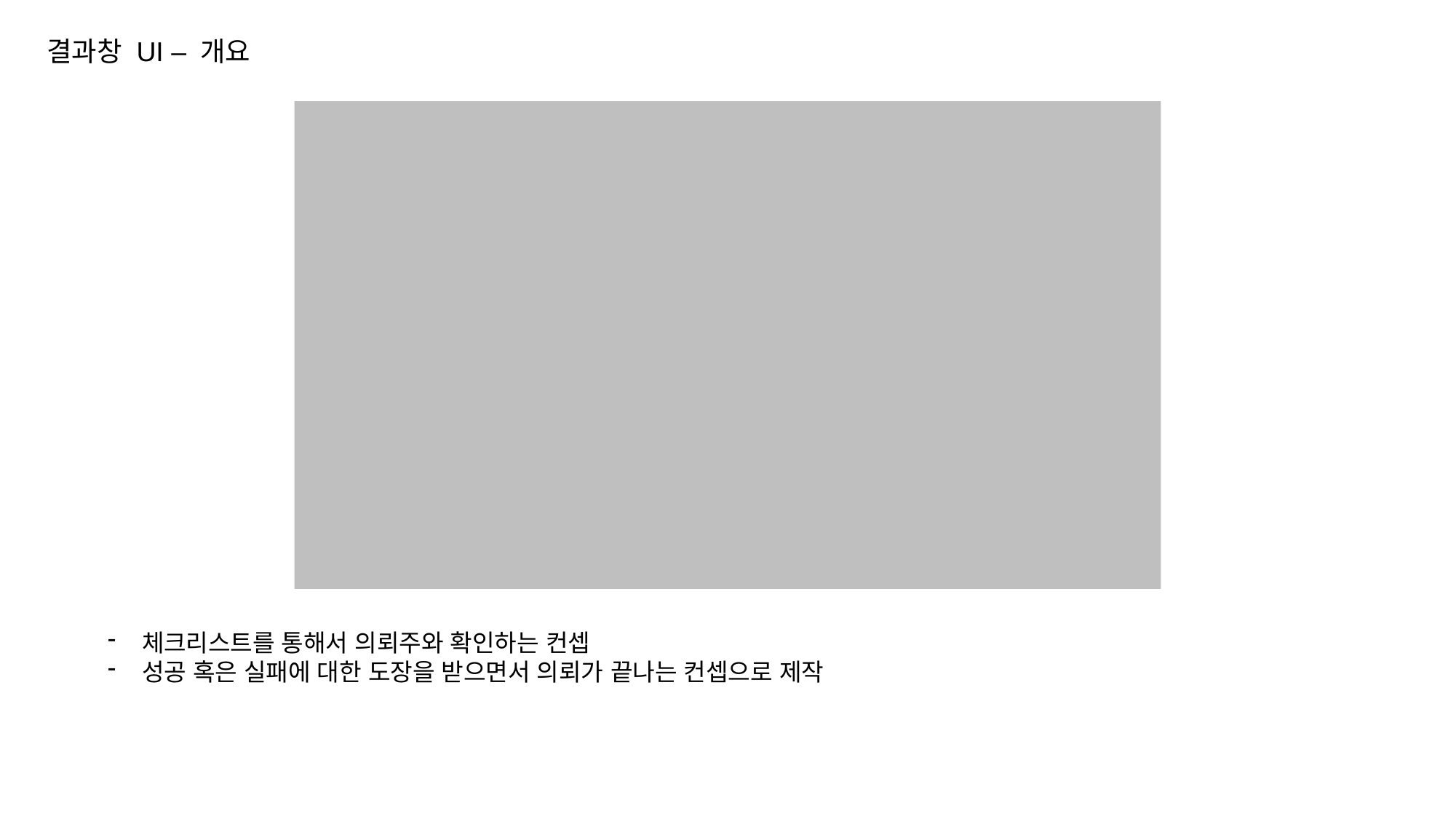

결과창 UI – 개요

체크리스트를 통해서 의뢰주와 확인하는 컨셉
성공 혹은 실패에 대한 도장을 받으면서 의뢰가 끝나는 컨셉으로 제작